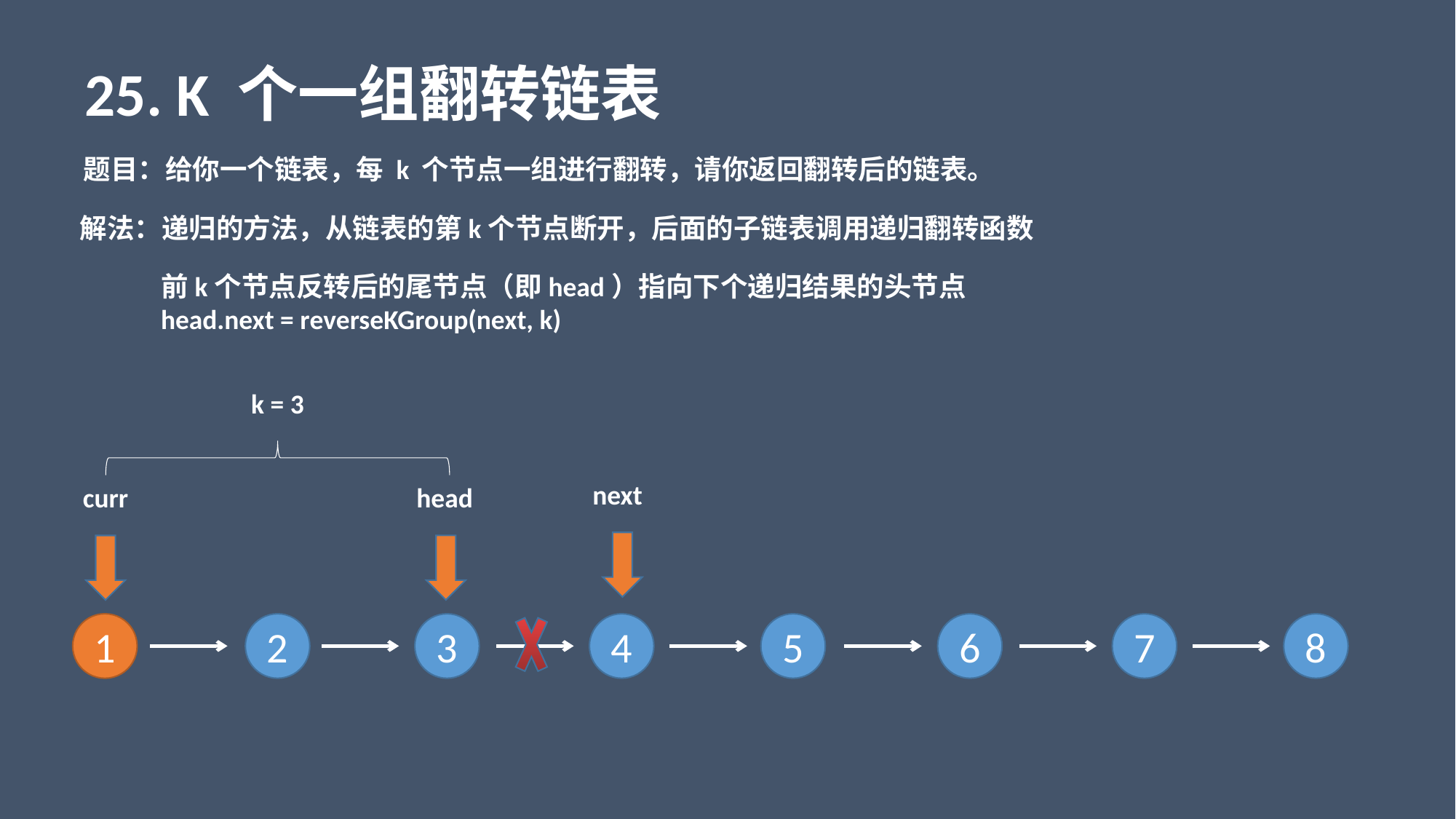

25. K 个一组翻转链表
题目：给你一个链表，每 k 个节点一组进行翻转，请你返回翻转后的链表。
解法：递归的方法，从链表的第k个节点断开，后面的子链表调用递归翻转函数
前k个节点反转后的尾节点（即head）指向下个递归结果的头节点  head.next = reverseKGroup(next, k)

k = 3
next

head

curr

1
2
3
4
5
6
7
8